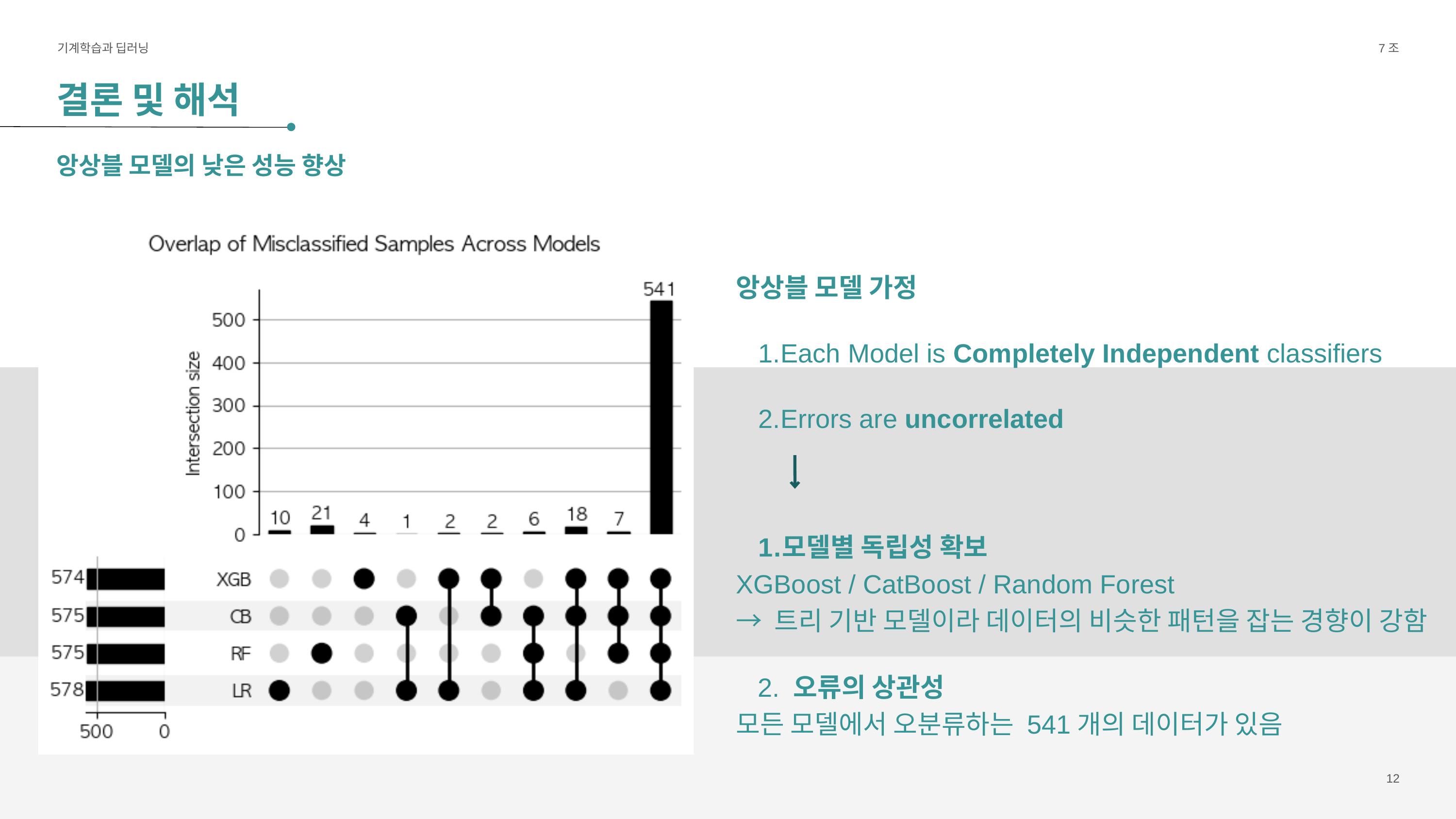

기계학습과 딥러닝
7조
결론 및 해석

앙상블 모델의 낮은 성능 향상

앙상블 모델 가정
Each Model is Completely Independent classifiers
Errors are uncorrelated

모델별 독립성 확보
XGBoost / CatBoost / Random Forest
→ 트리 기반 모델이라 데이터의 비슷한 패턴을 잡는 경향이 강함
   2. 오류의 상관성
모든 모델에서 오분류하는 541개의 데이터가 있음
12